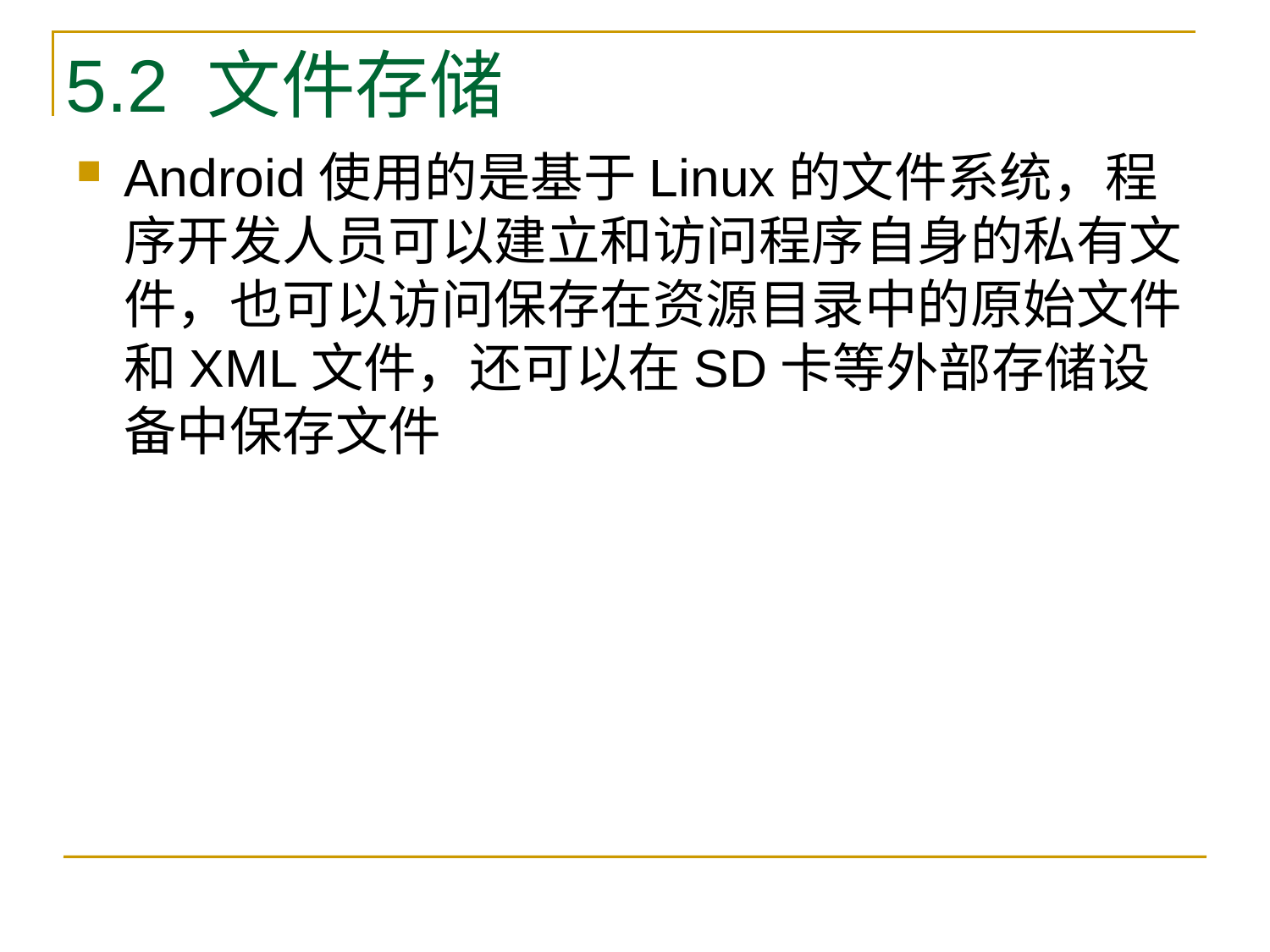

# 5.2 文件存储
Android使用的是基于Linux的文件系统，程序开发人员可以建立和访问程序自身的私有文件，也可以访问保存在资源目录中的原始文件和XML文件，还可以在SD卡等外部存储设备中保存文件